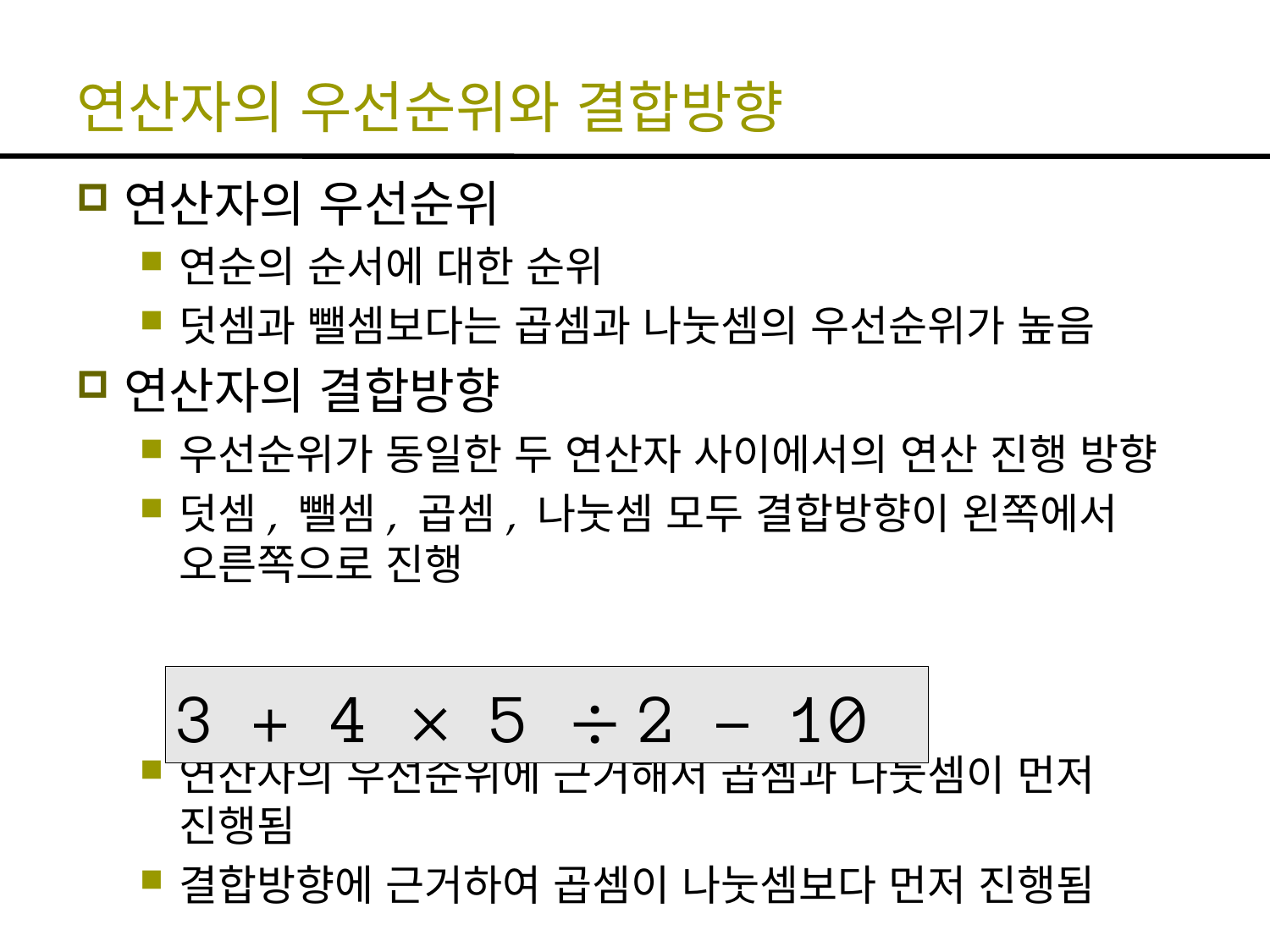

# 연산자의 우선순위와 결합방향
연산자의 우선순위
연순의 순서에 대한 순위
덧셈과 뺄셈보다는 곱셈과 나눗셈의 우선순위가 높음
연산자의 결합방향
우선순위가 동일한 두 연산자 사이에서의 연산 진행 방향
덧셈, 뺄셈, 곱셈, 나눗셈 모두 결합방향이 왼쪽에서 오른쪽으로 진행

연산자의 우선순위에 근거해서 곱셈과 나눗셈이 먼저 진행됨
결합방향에 근거하여 곱셈이 나눗셈보다 먼저 진행됨
3 + 4 × 5 ÷ 2 - 10